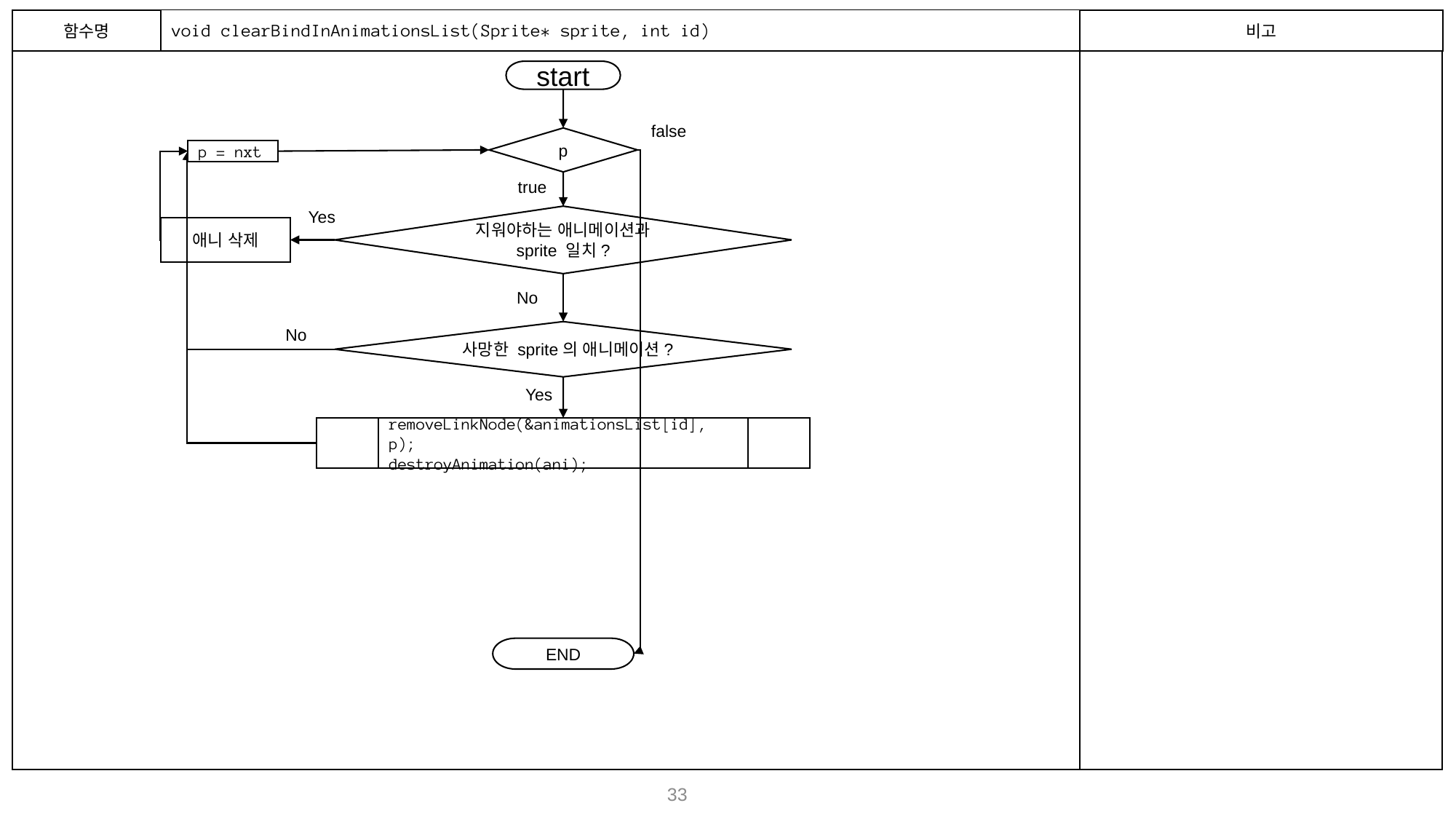

함수명
# void clearBindInAnimationsList(Sprite* sprite, int id)
비고

start
false
p
p = nxt
true
Yes
지워야하는 애니메이션과 sprite 일치?
애니 삭제
No
No
사망한 sprite의 애니메이션?
Yes
removeLinkNode(&animationsList[id], p);
destroyAnimation(ani);
END
33